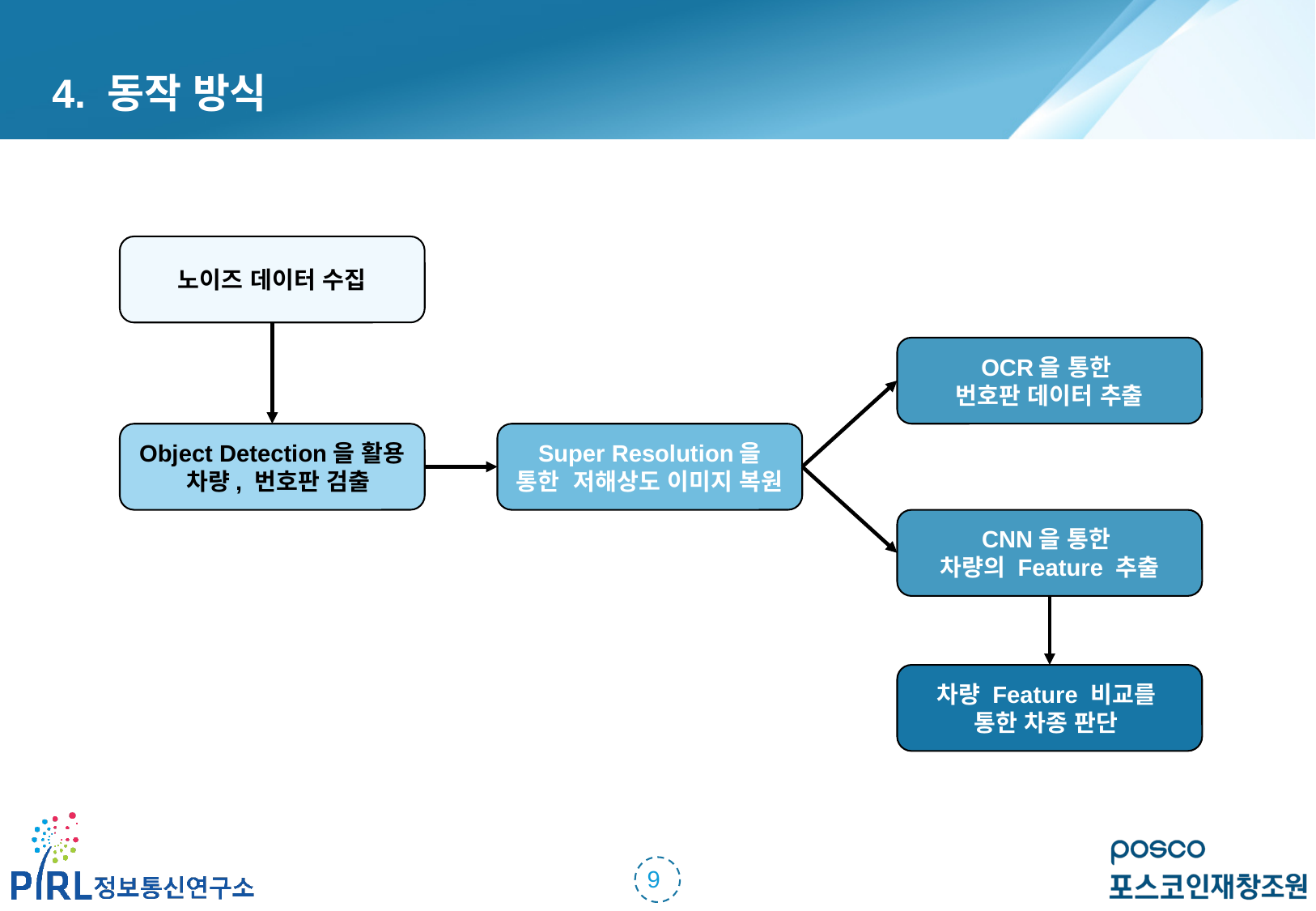

4. 동작 방식
노이즈 데이터 수집
OCR을 통한
번호판 데이터 추출
Object Detection을 활용
 차량, 번호판 검출
Super Resolution을 통한  저해상도 이미지 복원
CNN을 통한
차량의 Feature 추출
차량 Feature 비교를
통한 차종 판단